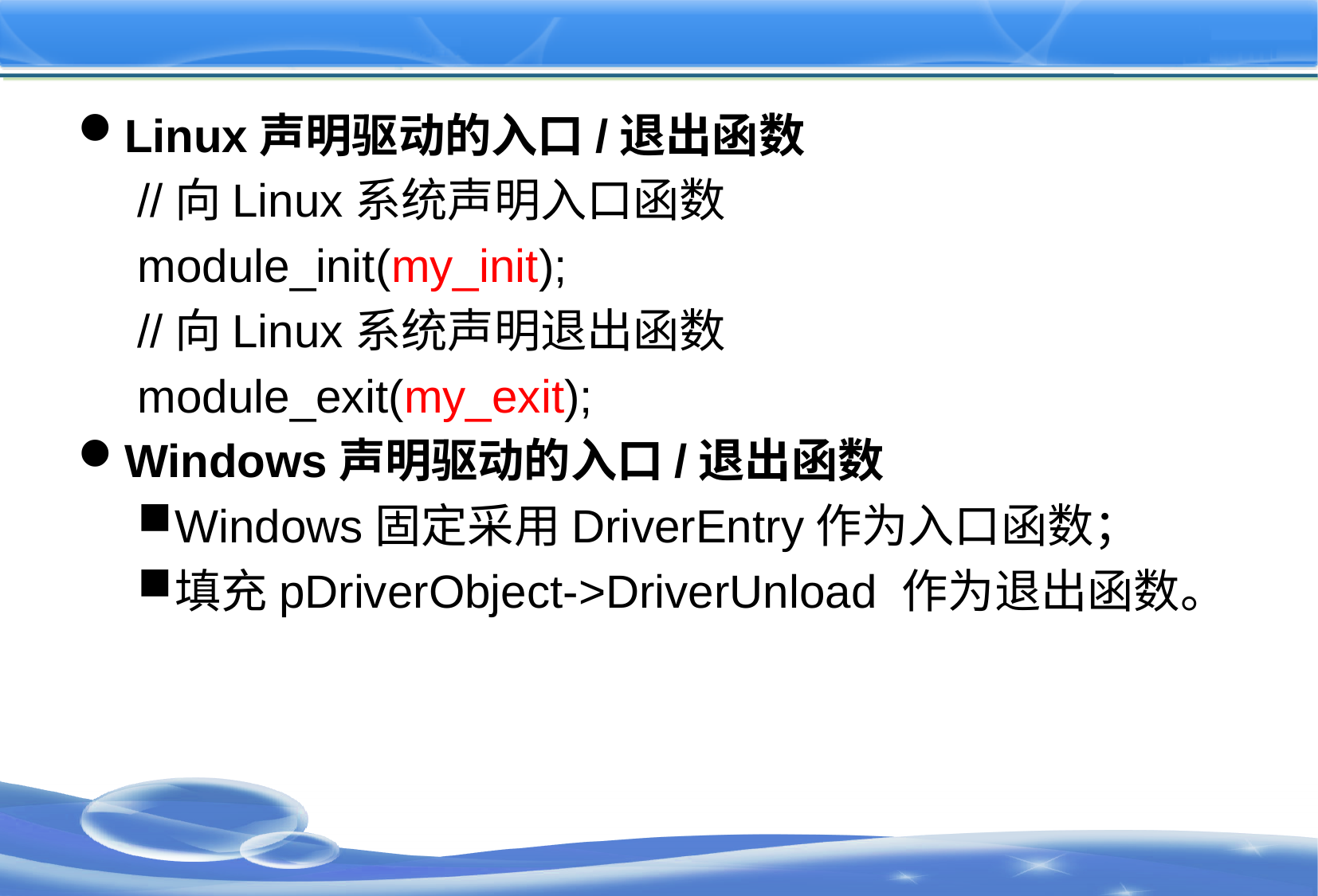

#
Linux声明驱动的入口/退出函数
//向Linux系统声明入口函数
module_init(my_init);
//向Linux系统声明退出函数
module_exit(my_exit);
Windows声明驱动的入口/退出函数
Windows固定采用DriverEntry作为入口函数；
填充pDriverObject->DriverUnload 作为退出函数。